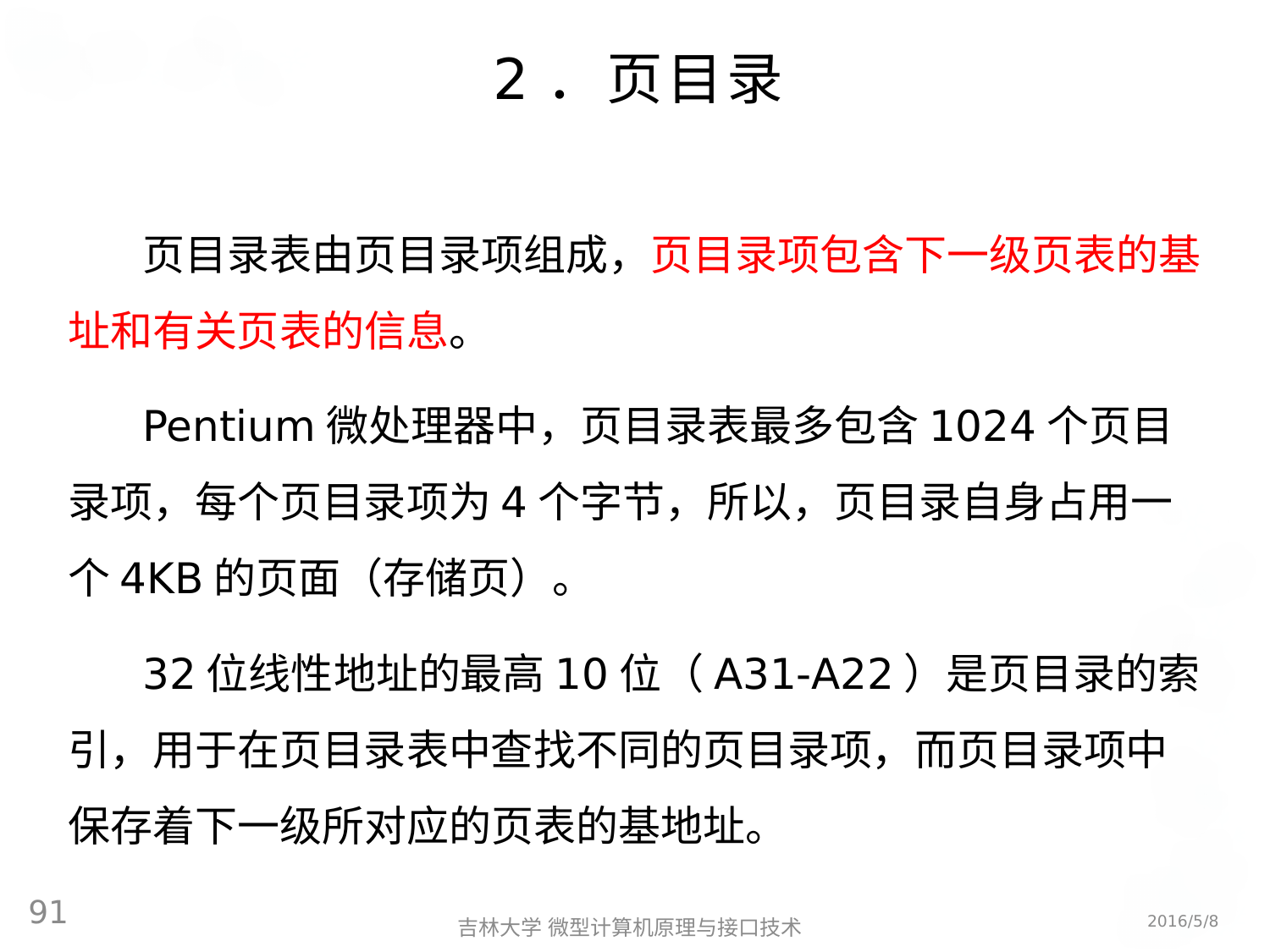

# 2．页目录
页目录表由页目录项组成，页目录项包含下一级页表的基址和有关页表的信息。
Pentium微处理器中，页目录表最多包含1024个页目录项，每个页目录项为4个字节，所以，页目录自身占用一个4KB的页面（存储页）。
32位线性地址的最高10位（A31-A22）是页目录的索引，用于在页目录表中查找不同的页目录项，而页目录项中保存着下一级所对应的页表的基地址。
91
2016/5/8
吉林大学 微型计算机原理与接口技术